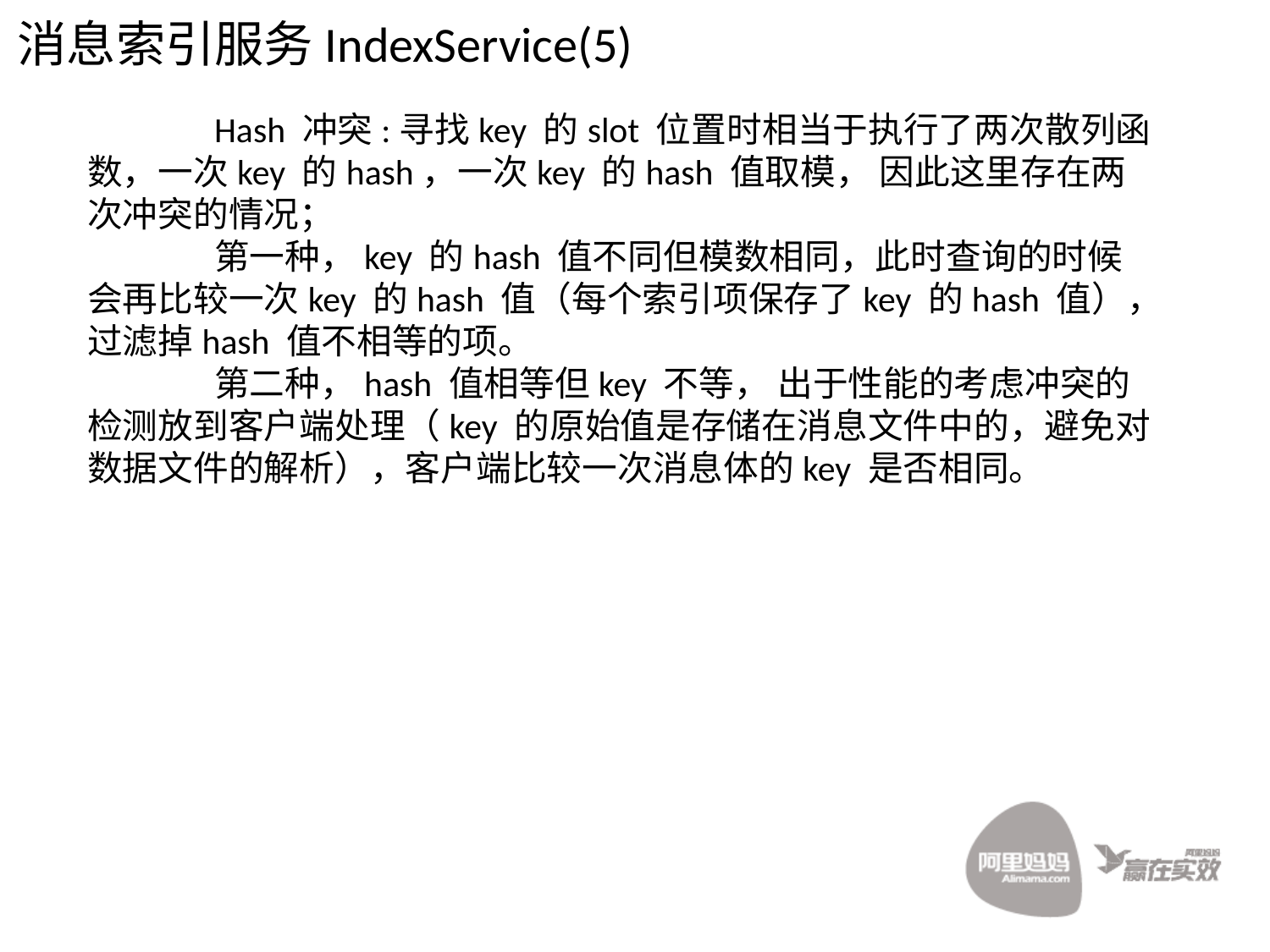

消息索引服务IndexService(5)

	Hash 冲突:寻找key 的slot 位置时相当于执行了两次散列函数，一次key 的hash，一次key 的hash 值取模， 因此这里存在两次冲突的情况；
	第一种，key 的hash 值不同但模数相同，此时查询的时候会再比较一次key 的hash 值（每个索引项保存了key 的hash 值），过滤掉hash 值不相等的项。
	第二种，hash 值相等但key 不等， 出于性能的考虑冲突的检测放到客户端处理（key 的原始值是存储在消息文件中的，避免对数据文件的解析），客户端比较一次消息体的key 是否相同。